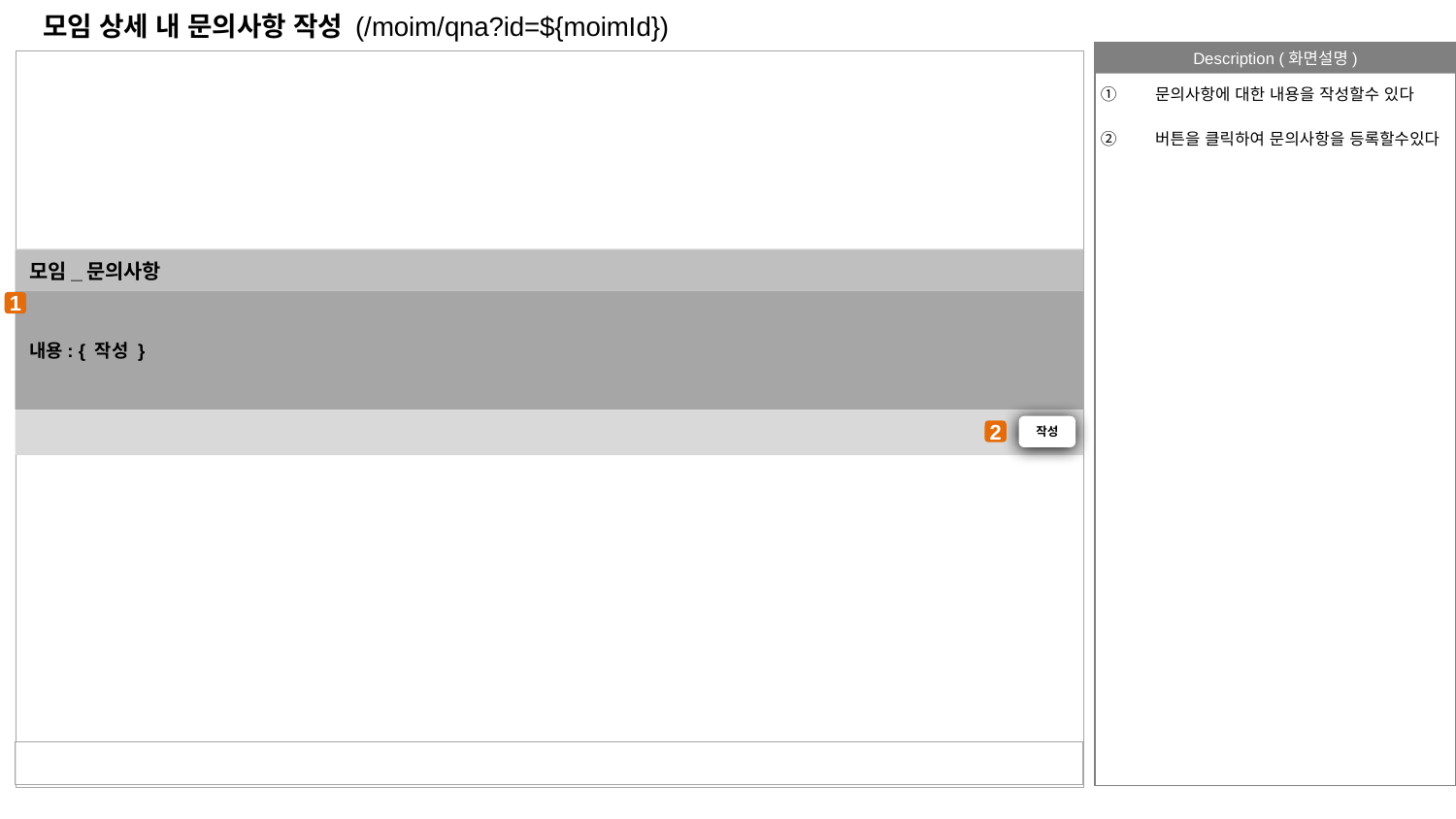

# 모임 상세 내 문의사항 작성 (/moim/qna?id=${moimId})

문의사항에 대한 내용을 작성할수 있다

버튼을 클릭하여 문의사항을 등록할수있다

모임_문의사항
내용: { 작성 }
1
작성
2